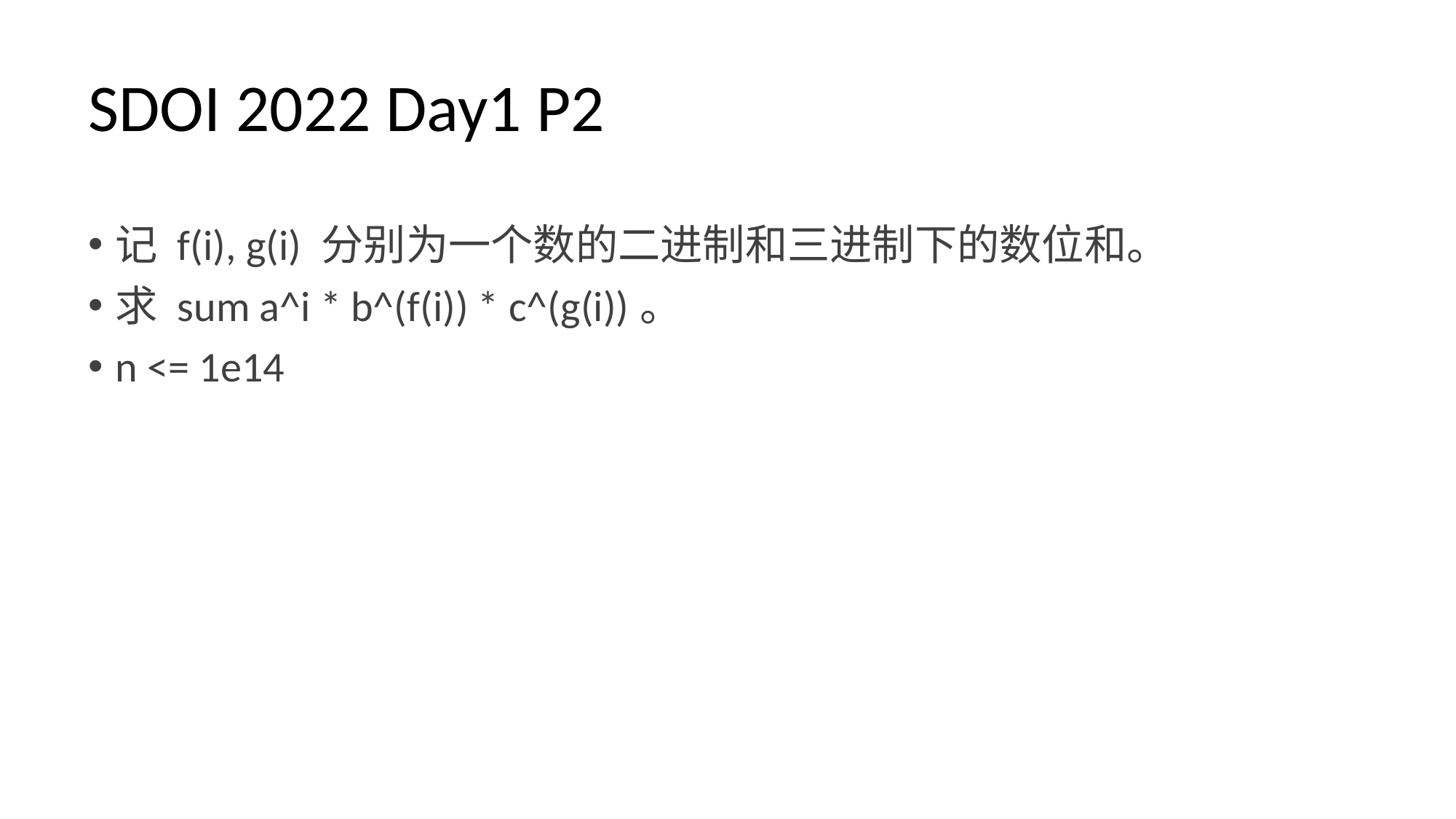

# SDOI 2022 Day1 P2
记 f(i), g(i) 分别为一个数的二进制和三进制下的数位和。
求 sum a^i * b^(f(i)) * c^(g(i))。
n <= 1e14